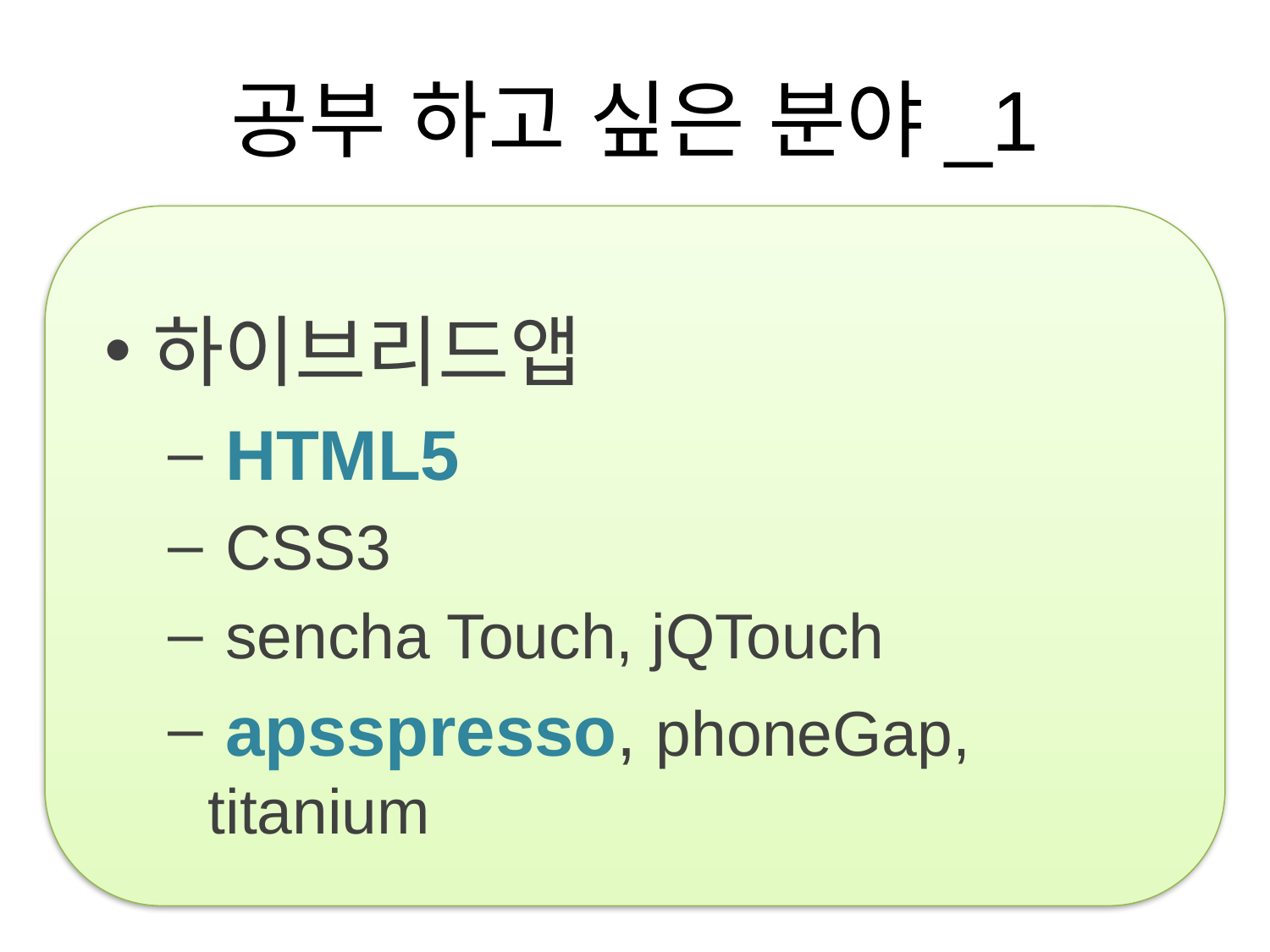

# 공부 하고 싶은 분야_1

하이브리드앱
 HTML5
 CSS3
 sencha Touch, jQTouch
 apsspresso, phoneGap, titanium